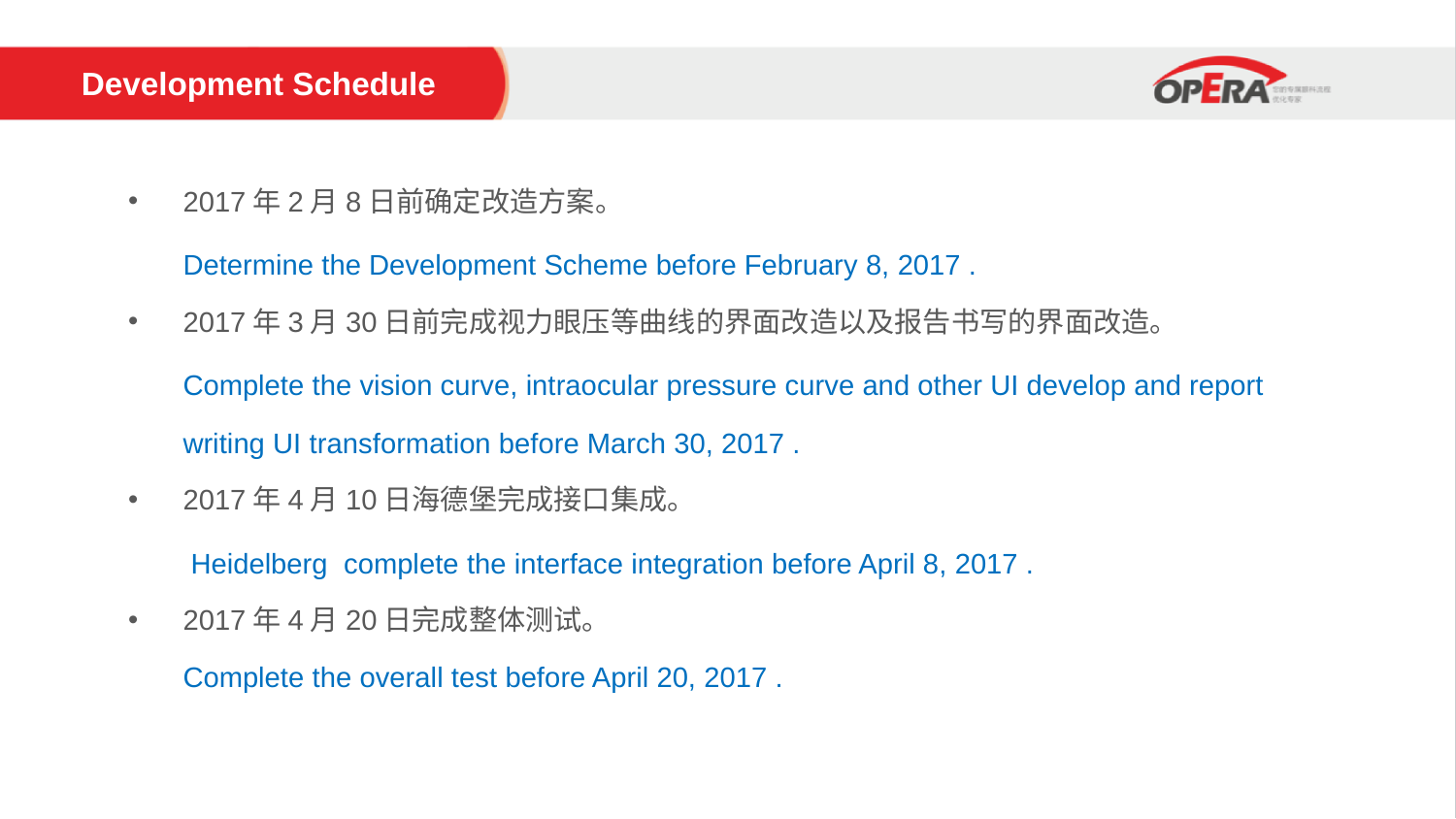

# Development Schedule
2017年2月8日前确定改造方案。
	Determine the Development Scheme before February 8, 2017 .
2017年3月30日前完成视力眼压等曲线的界面改造以及报告书写的界面改造。
	Complete the vision curve, intraocular pressure curve and other UI develop and report writing UI transformation before March 30, 2017 .
2017年4月10日海德堡完成接口集成。
	 Heidelberg  complete the interface integration before April 8, 2017 .
2017年4月20日完成整体测试。
	Complete the overall test before April 20, 2017 .